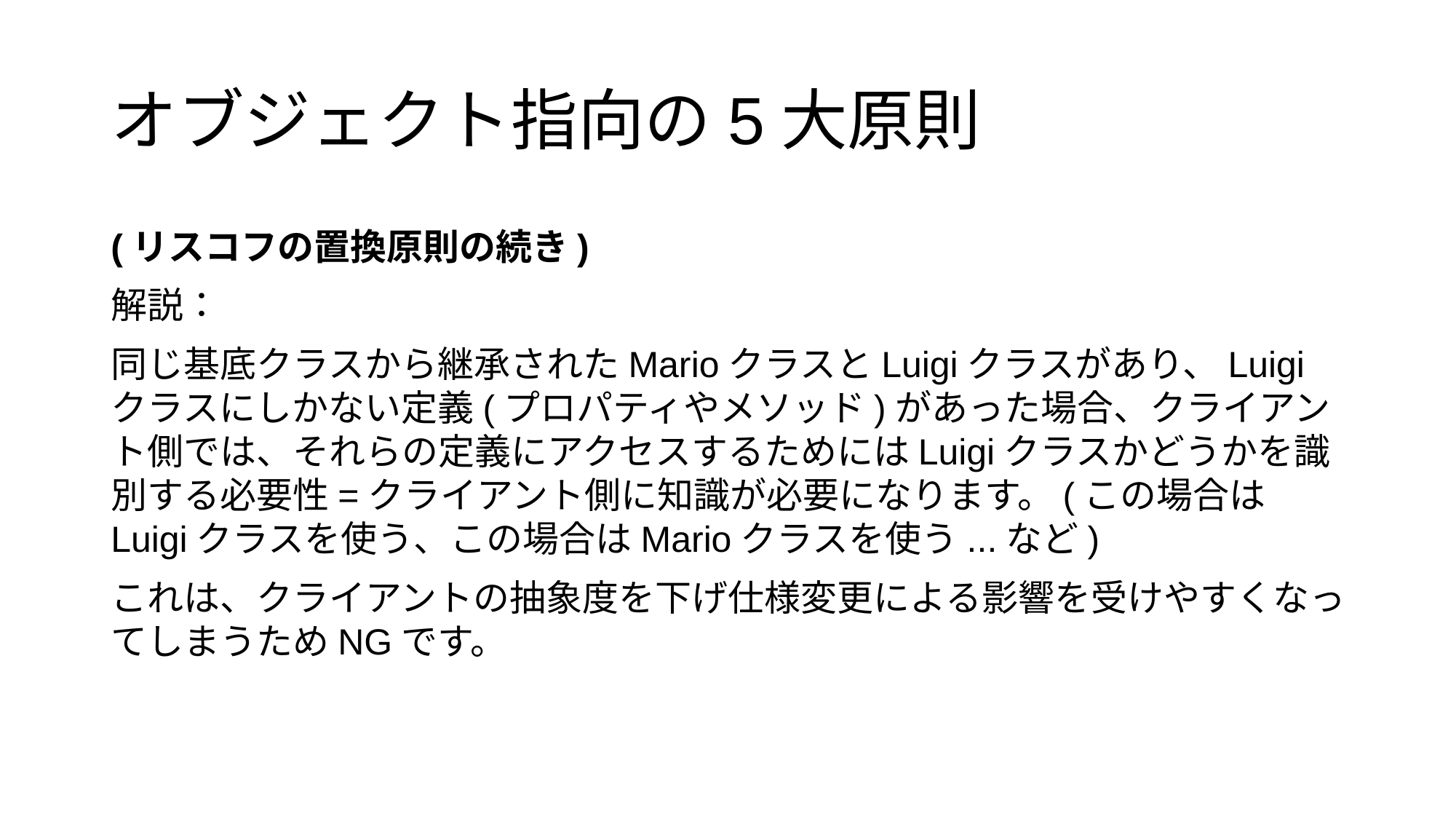

# オブジェクト指向の5大原則
(リスコフの置換原則の続き)
解説：
同じ基底クラスから継承されたMarioクラスとLuigiクラスがあり、Luigiクラスにしかない定義(プロパティやメソッド)があった場合、クライアント側では、それらの定義にアクセスするためにはLuigiクラスかどうかを識別する必要性=クライアント側に知識が必要になります。(この場合はLuigiクラスを使う、この場合はMarioクラスを使う...など)
これは、クライアントの抽象度を下げ仕様変更による影響を受けやすくなってしまうためNGです。